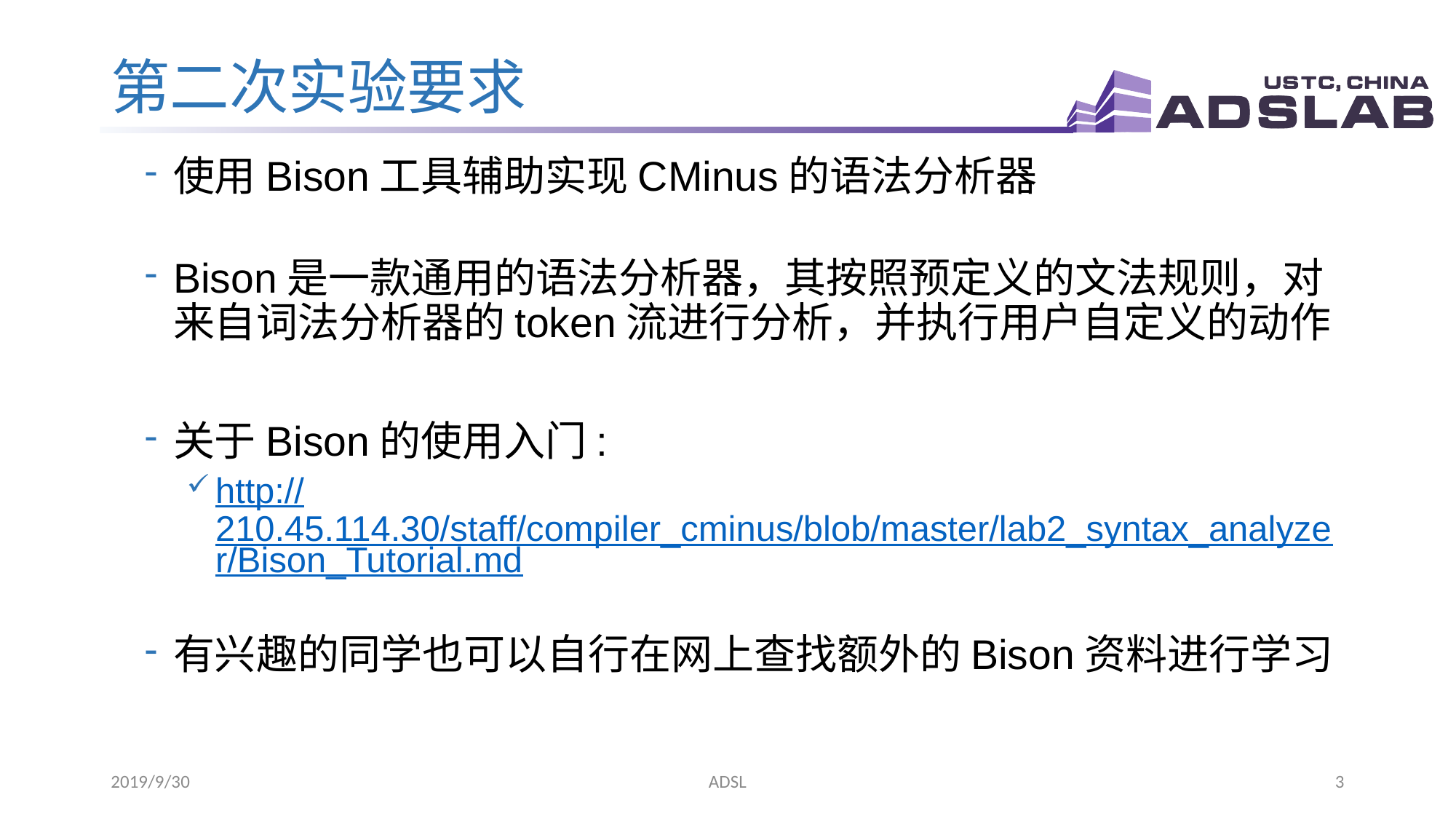

# 第二次实验要求
使用Bison工具辅助实现CMinus的语法分析器
Bison是一款通用的语法分析器，其按照预定义的文法规则，对来自词法分析器的token流进行分析，并执行用户自定义的动作

关于Bison的使用入门:
http://210.45.114.30/staff/compiler_cminus/blob/master/lab2_syntax_analyzer/Bison_Tutorial.md

有兴趣的同学也可以自行在网上查找额外的Bison资料进行学习

2019/9/30
ADSL
3